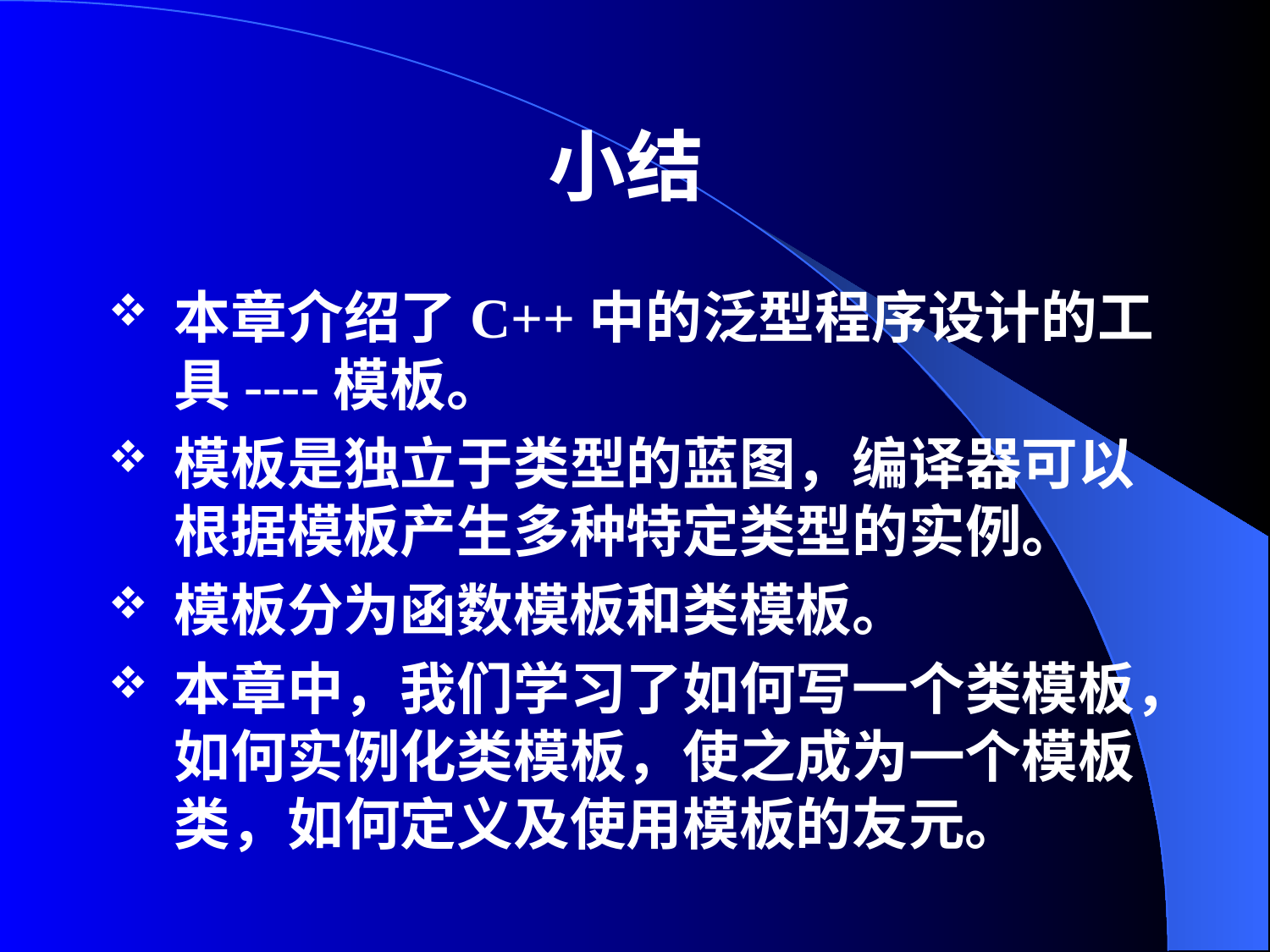

# 小结
本章介绍了C++中的泛型程序设计的工具----模板。
模板是独立于类型的蓝图，编译器可以根据模板产生多种特定类型的实例。
模板分为函数模板和类模板。
本章中，我们学习了如何写一个类模板，如何实例化类模板，使之成为一个模板类，如何定义及使用模板的友元。